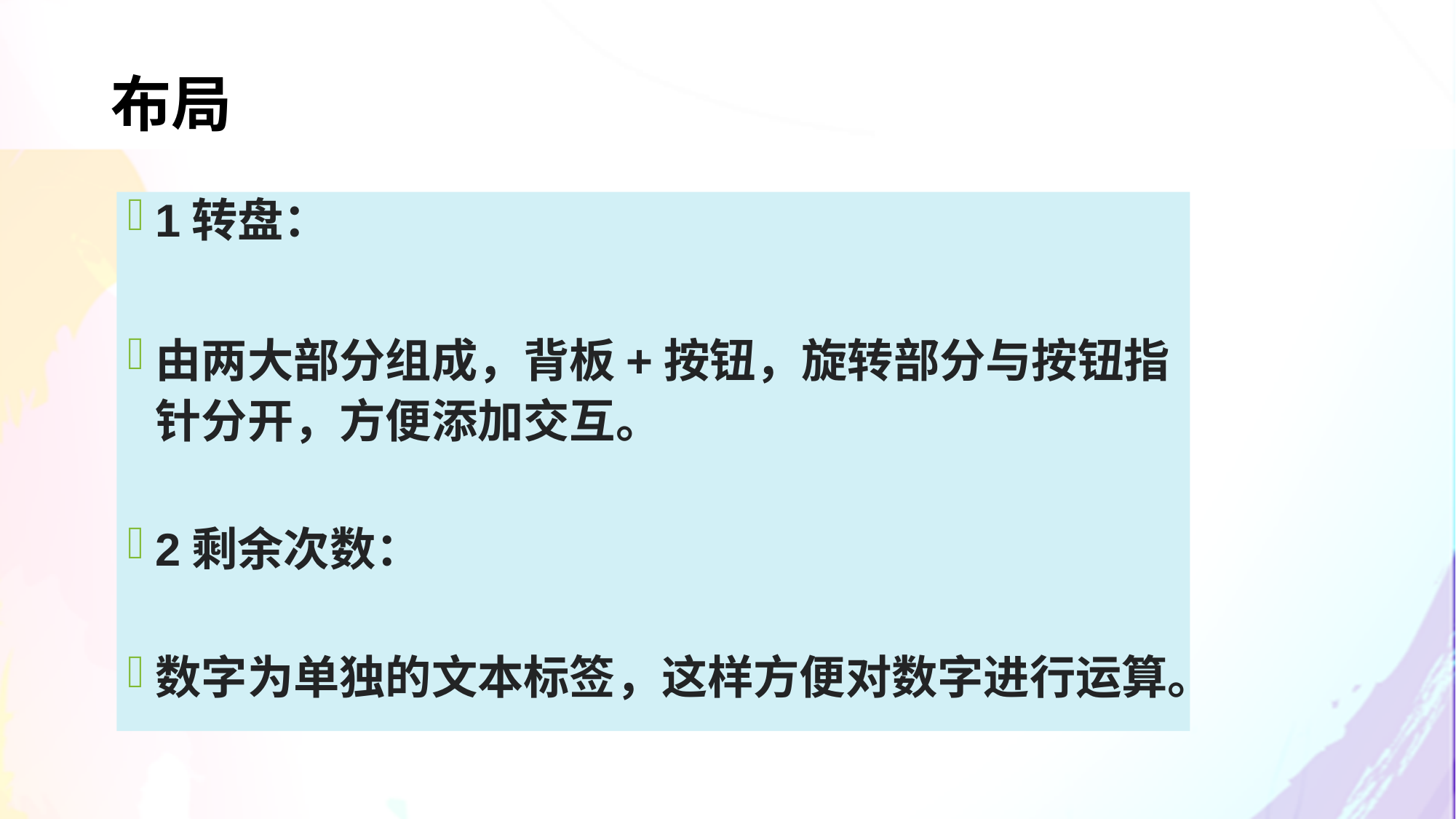

# 布局
1转盘：

由两大部分组成，背板+按钮，旋转部分与按钮指针分开，方便添加交互。

2剩余次数：

数字为单独的文本标签，这样方便对数字进行运算。